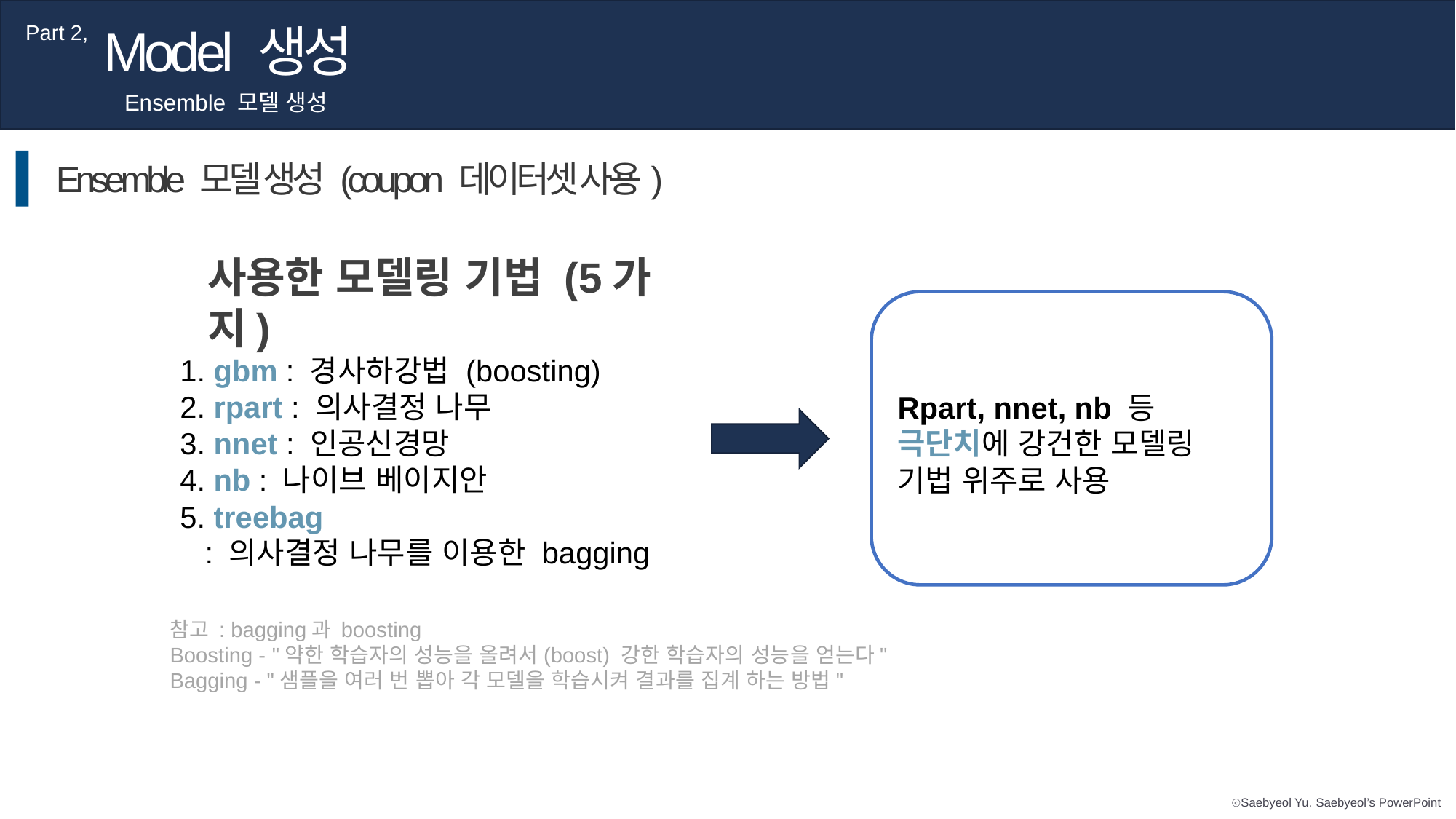

Model 생성
Part 2,
 Ensemble 모델 생성

 Ensemble 모델 생성 (coupon 데이터셋 사용)
사용한 모델링 기법 (5가지)

1. gbm : 경사하강법 (boosting)
2. rpart : 의사결정 나무
3. nnet : 인공신경망
4. nb : 나이브 베이지안
5. treebag
   : 의사결정 나무를 이용한 bagging

Rpart, nnet, nb 등
극단치에 강건한 모델링 기법 위주로 사용
참고 : bagging과 boosting
Boosting - "약한 학습자의 성능을 올려서(boost) 강한 학습자의 성능을 얻는다"
Bagging - "샘플을 여러 번 뽑아 각 모델을 학습시켜 결과를 집계 하는 방법"